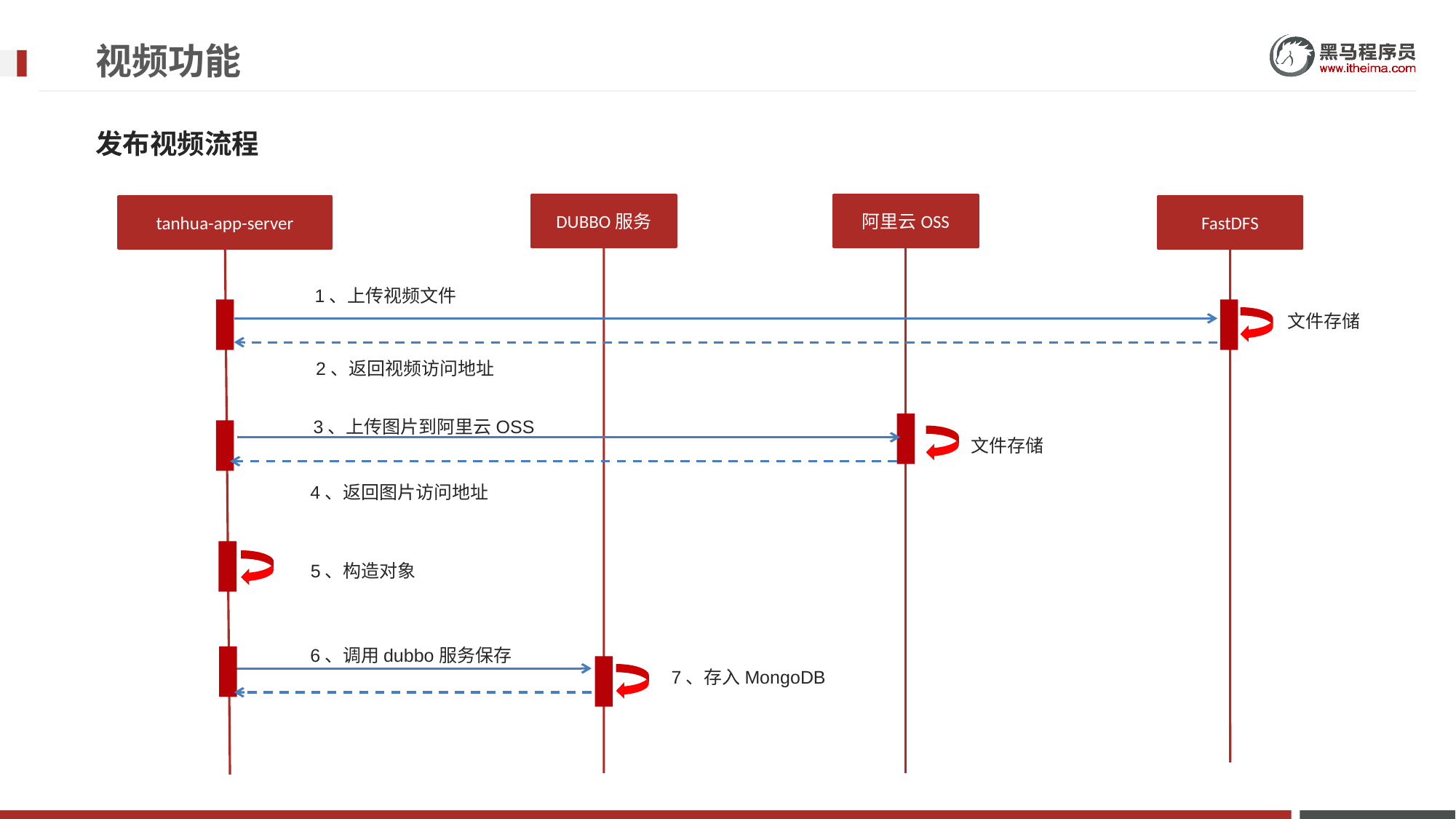

# 视频功能
发布视频流程
DUBBO服务
阿里云OSS
tanhua-app-server
FastDFS
1、上传视频文件
文件存储

2、返回视频访问地址
3、上传图片到阿里云OSS

文件存储

4、返回图片访问地址

5、构造对象

6、调用dubbo服务保存

7、存入MongoDB